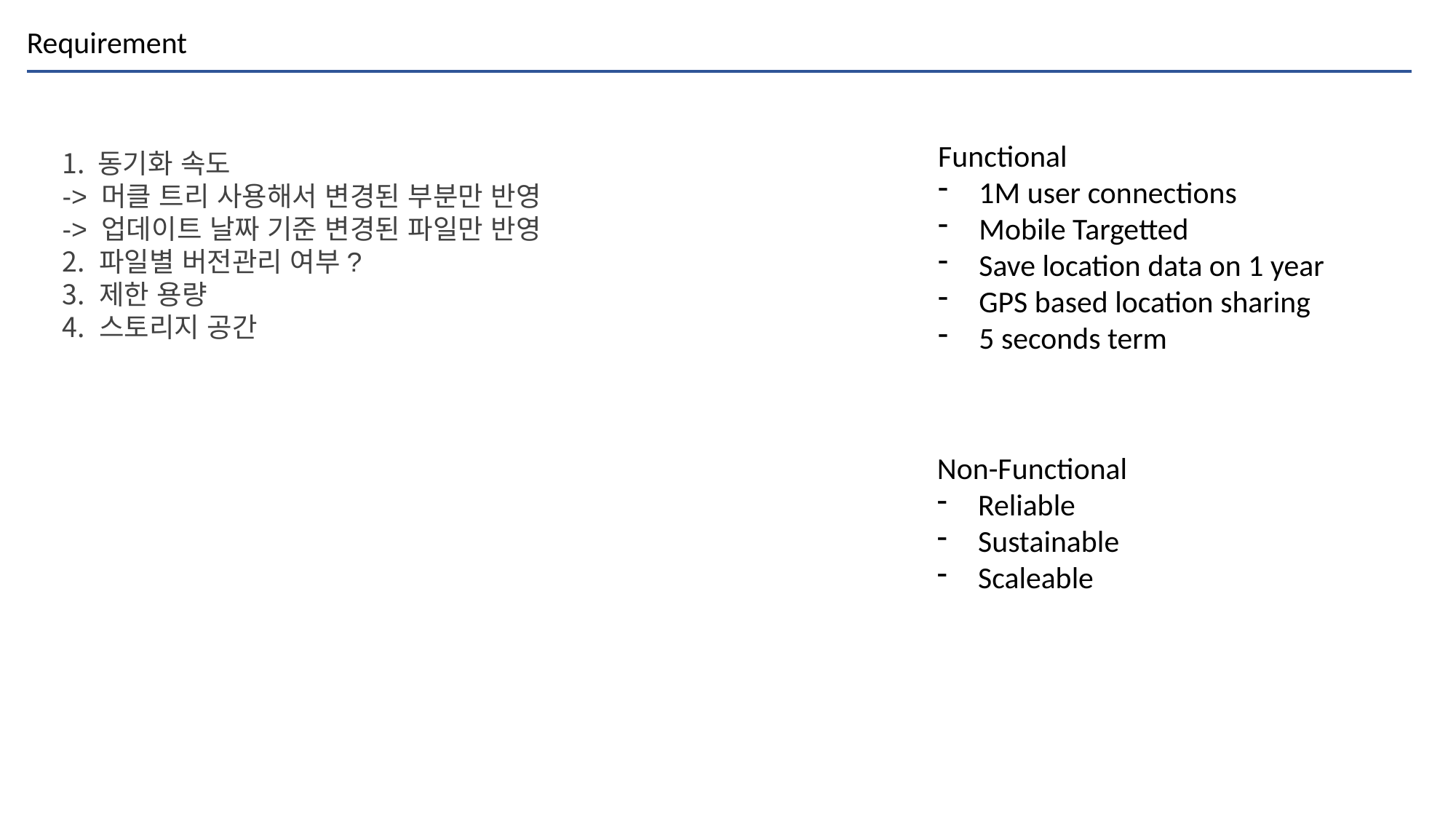

Requirement
Functional
1M user connections
Mobile Targetted
Save location data on 1 year
GPS based location sharing
5 seconds term

 동기화 속도
-> 머클 트리 사용해서 변경된 부분만 반영
-> 업데이트 날짜 기준 변경된 파일만 반영
 파일별 버전관리 여부?
 제한 용량
 스토리지 공간
Non-Functional
Reliable
Sustainable
Scaleable